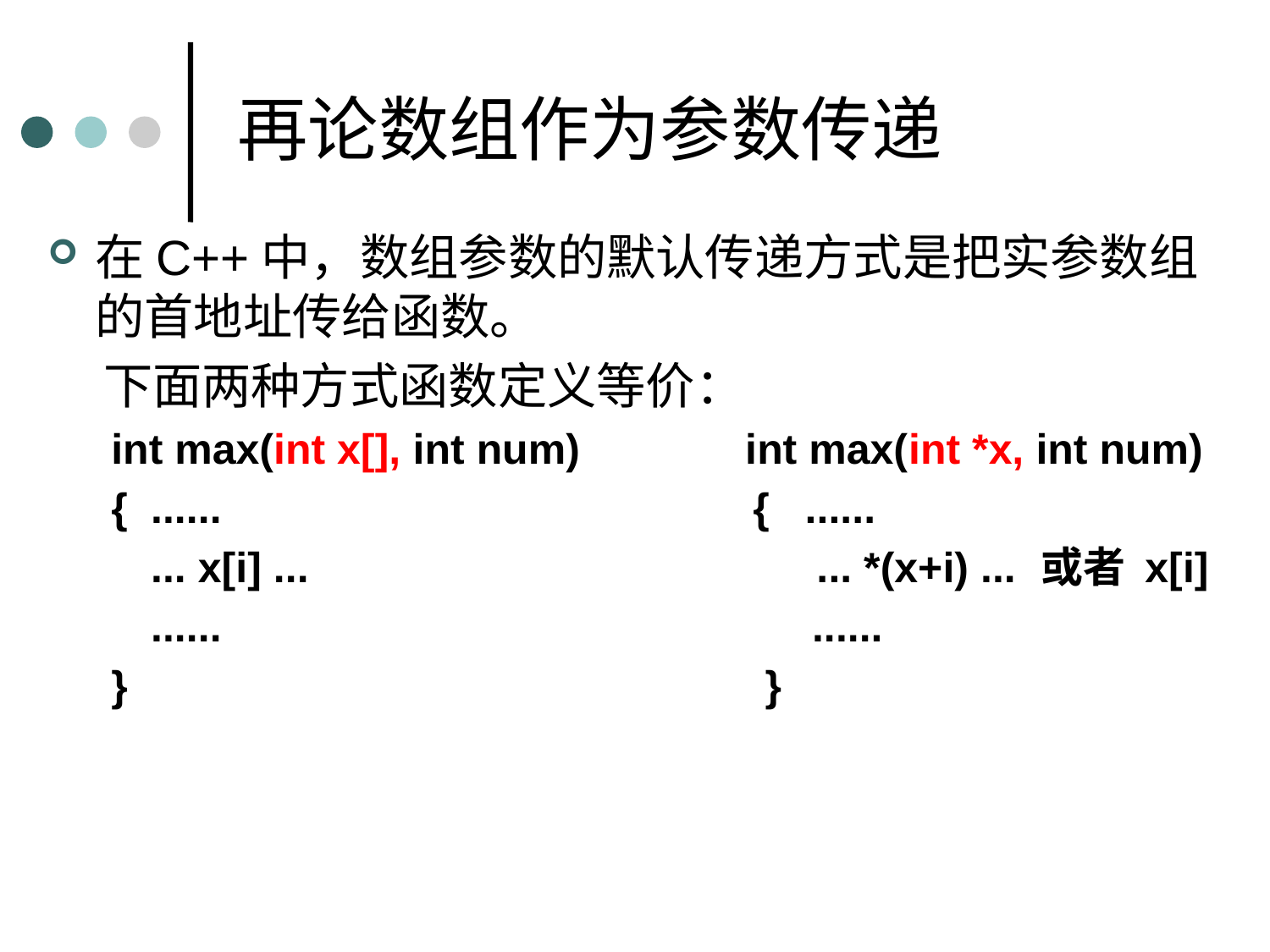

再论数组作为参数传递
在C++中，数组参数的默认传递方式是把实参数组的首地址传给函数。
    下面两种方式函数定义等价：
int max(int x[], int num)              int max(int *x, int num)
{	......                                             {   ......
	... x[i] ...                                           ... *(x+i) ... 或者 x[i]
	......                                                  ......
}                                                      }